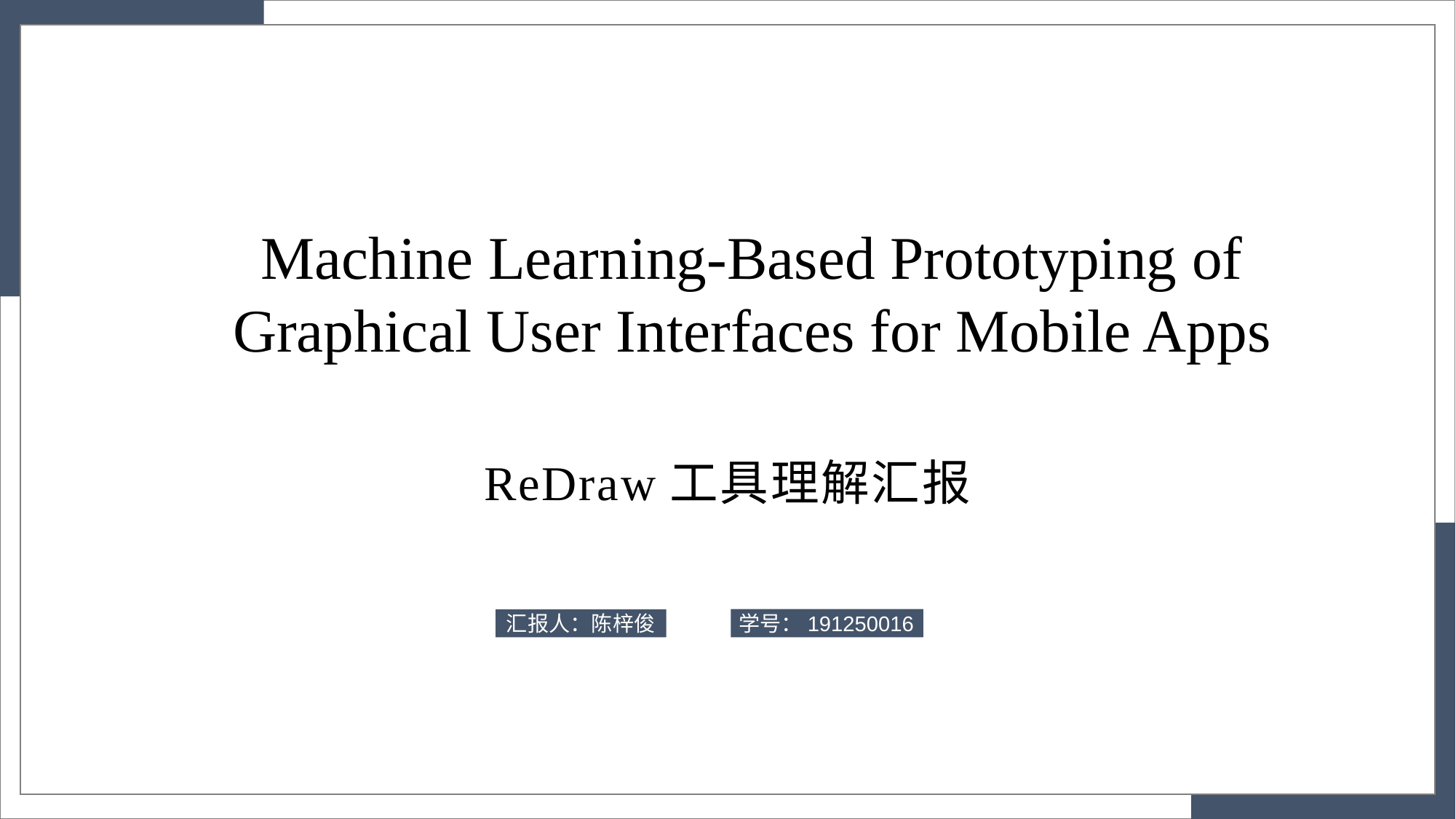

Machine Learning-Based Prototyping of
Graphical User Interfaces for Mobile Apps
ReDraw工具理解汇报

汇报人：陈梓俊
学号：191250016